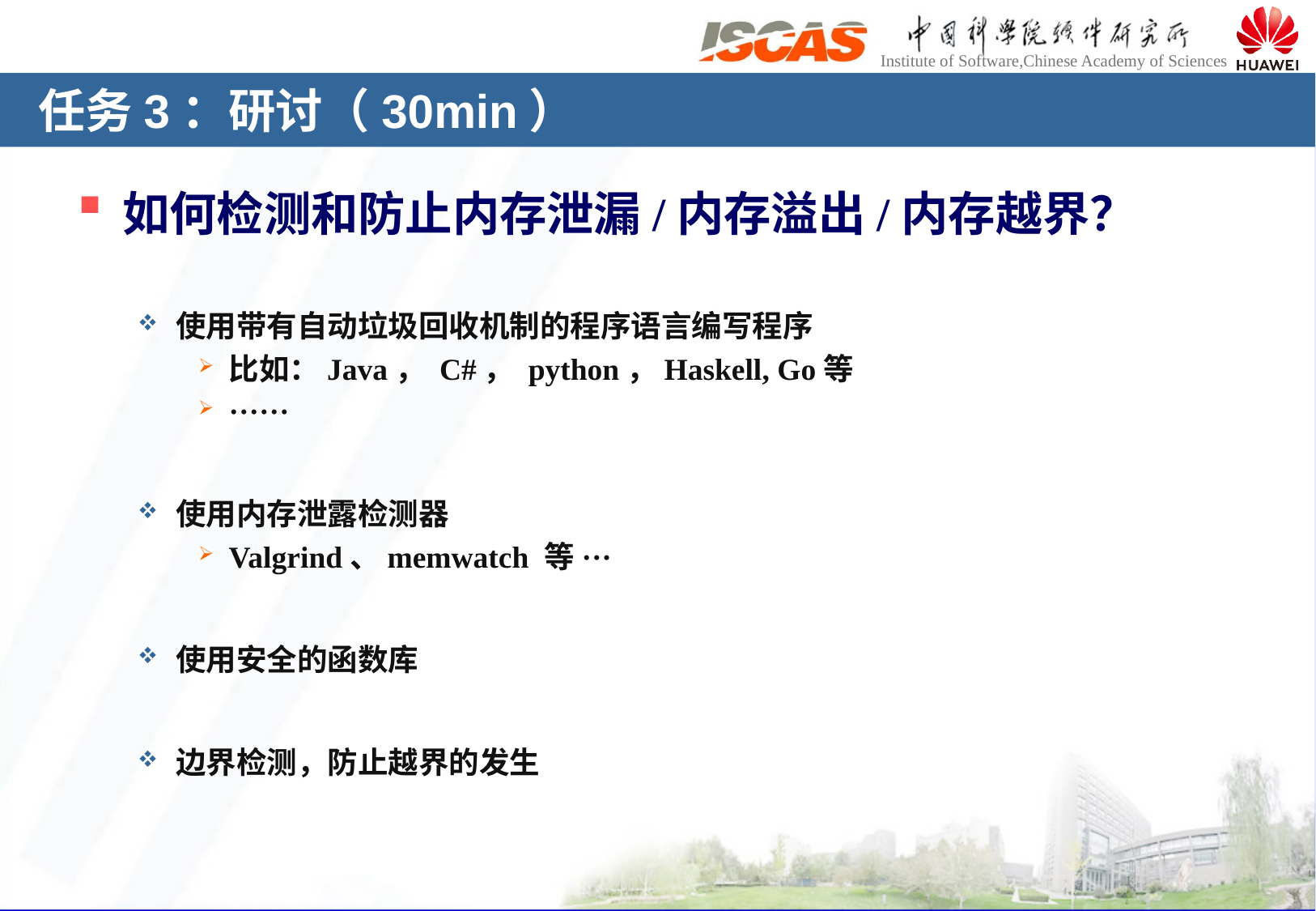

# 任务3：研讨（30min）
如何检测和防止内存泄漏/内存溢出/内存越界？

使用带有自动垃圾回收机制的程序语言编写程序
比如：Java， C#， python，Haskell, Go等
······

使用内存泄露检测器
Valgrind、memwatch 等···

使用安全的函数库

边界检测，防止越界的发生